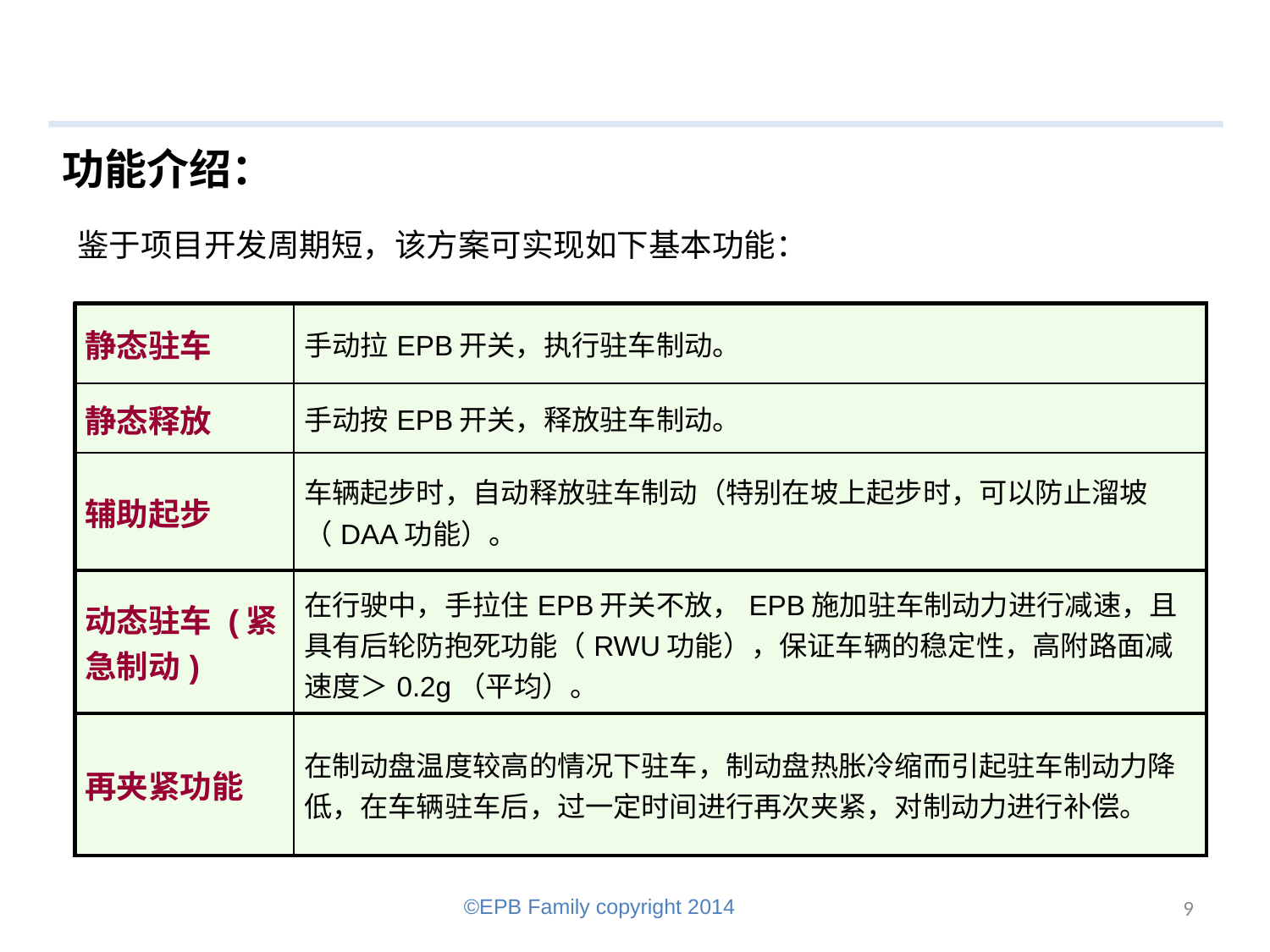

功能介绍：
鉴于项目开发周期短，该方案可实现如下基本功能：
| 静态驻车 | 手动拉EPB开关，执行驻车制动。 |
| --- | --- |
| 静态释放 | 手动按EPB开关，释放驻车制动。 |
| 辅助起步 | 车辆起步时，自动释放驻车制动（特别在坡上起步时，可以防止溜坡（DAA功能）。 |
| 动态驻车 (紧急制动) | 在行驶中，手拉住EPB开关不放，EPB施加驻车制动力进行减速，且具有后轮防抱死功能（RWU功能），保证车辆的稳定性，高附路面减速度＞0.2g（平均）。 |
| 再夹紧功能 | 在制动盘温度较高的情况下驻车，制动盘热胀冷缩而引起驻车制动力降低，在车辆驻车后，过一定时间进行再次夹紧，对制动力进行补偿。 |
9